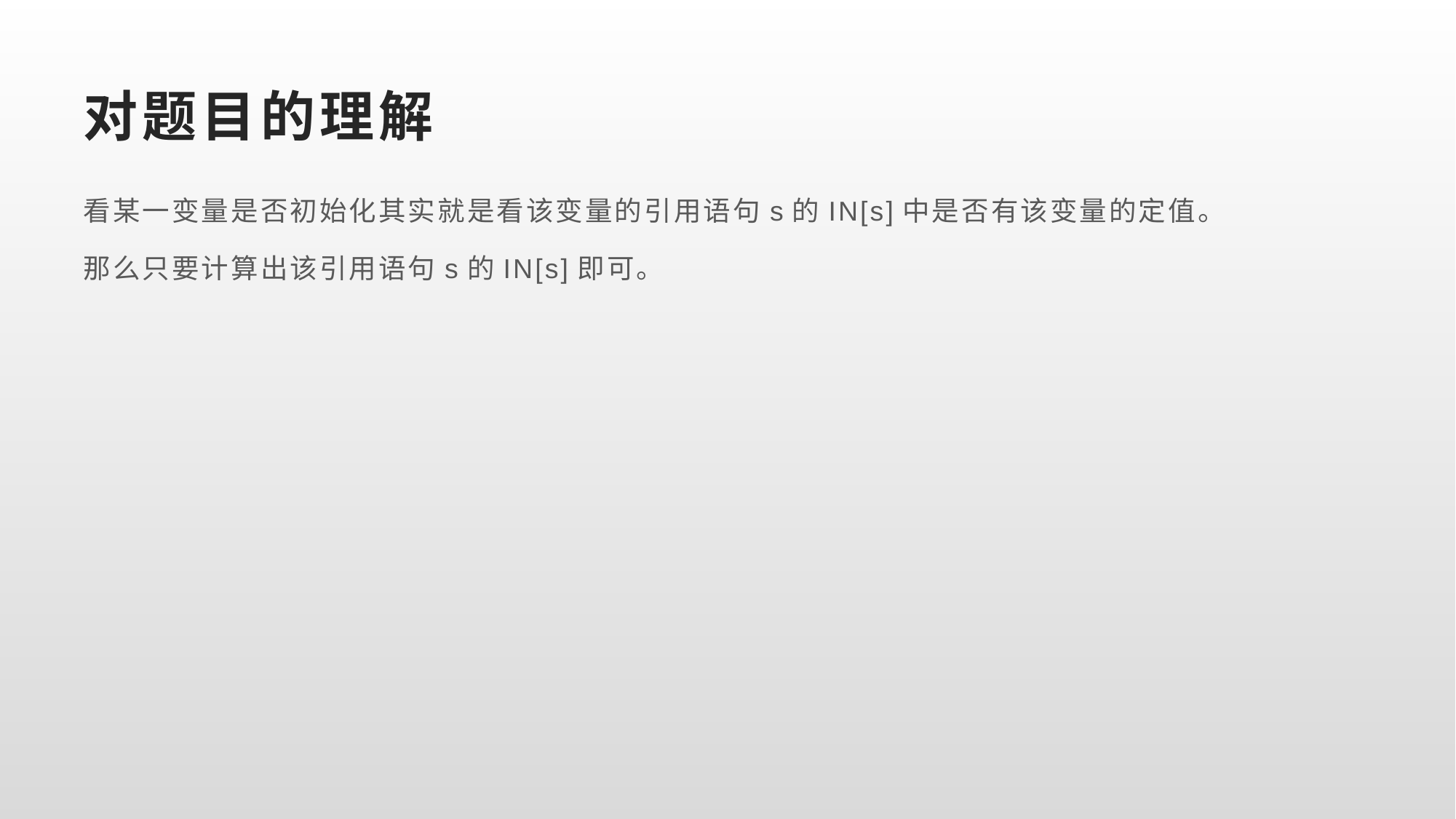

# 对题目的理解
看某一变量是否初始化其实就是看该变量的引用语句s的IN[s]中是否有该变量的定值。
那么只要计算出该引用语句s的IN[s]即可。